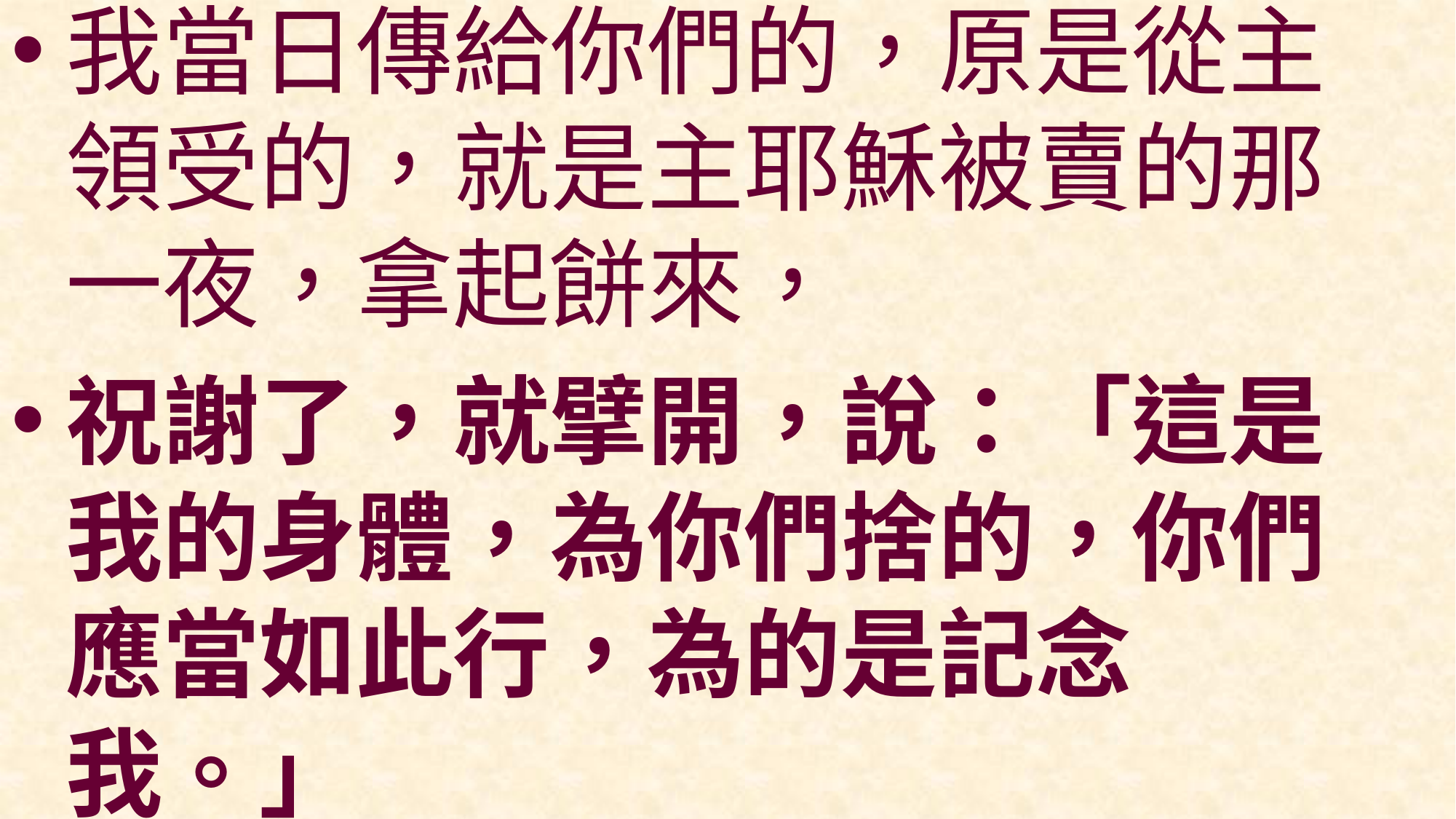

我當日傳給你們的，原是從主領受的，就是主耶穌被賣的那一夜，拿起餅來，
祝謝了，就擘開，說：「這是我的身體，為你們捨的，你們應當如此行，為的是記念我。」